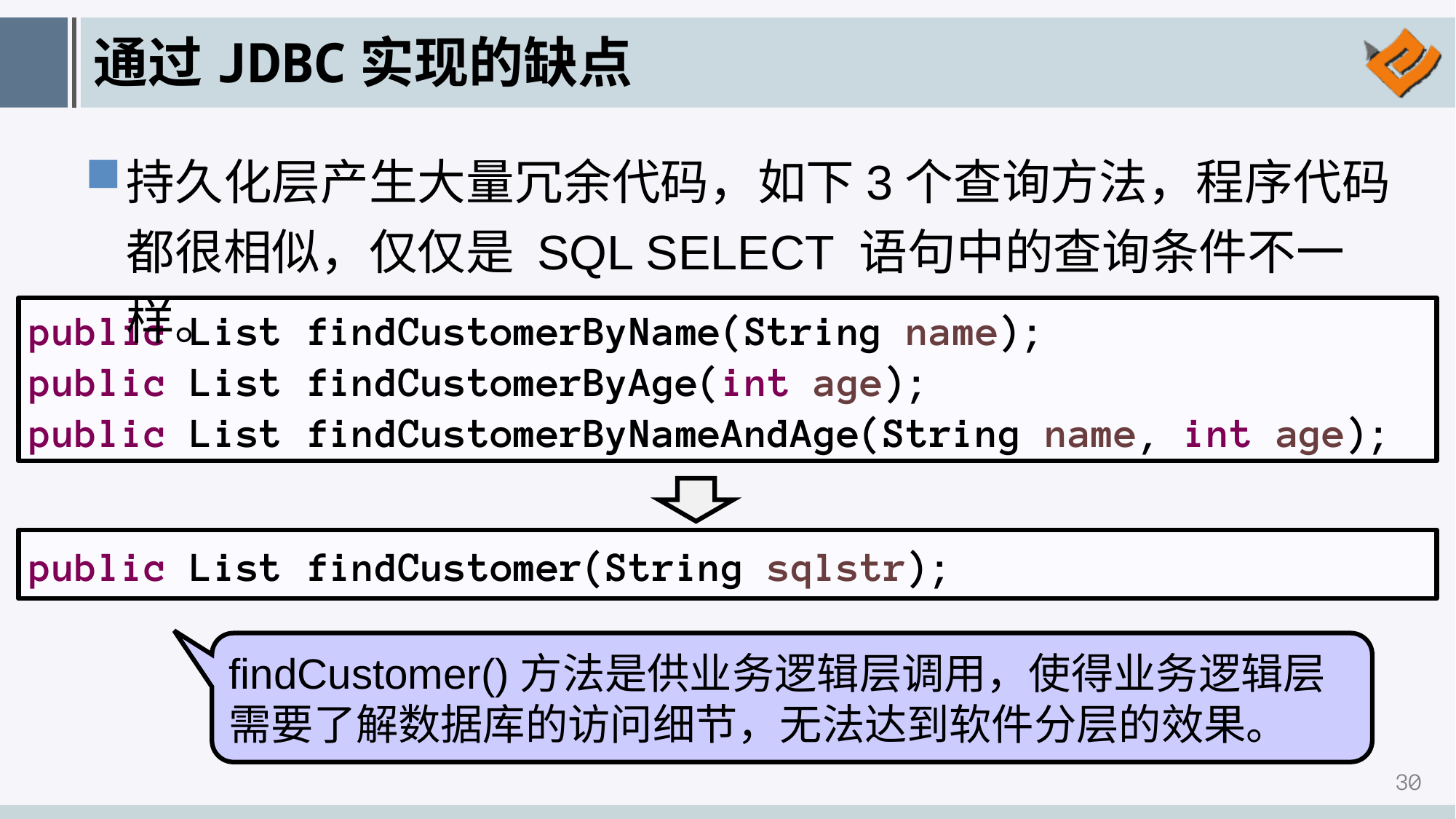

# 通过JDBC实现的缺点
持久化层产生大量冗余代码，如下3个查询方法，程序代码都很相似，仅仅是 SQL SELECT 语句中的查询条件不一样。
public List findCustomerByName(String name);
public List findCustomerByAge(int age);
public List findCustomerByNameAndAge(String name, int age);

public List findCustomer(String sqlstr);
findCustomer()方法是供业务逻辑层调用，使得业务逻辑层需要了解数据库的访问细节，无法达到软件分层的效果。